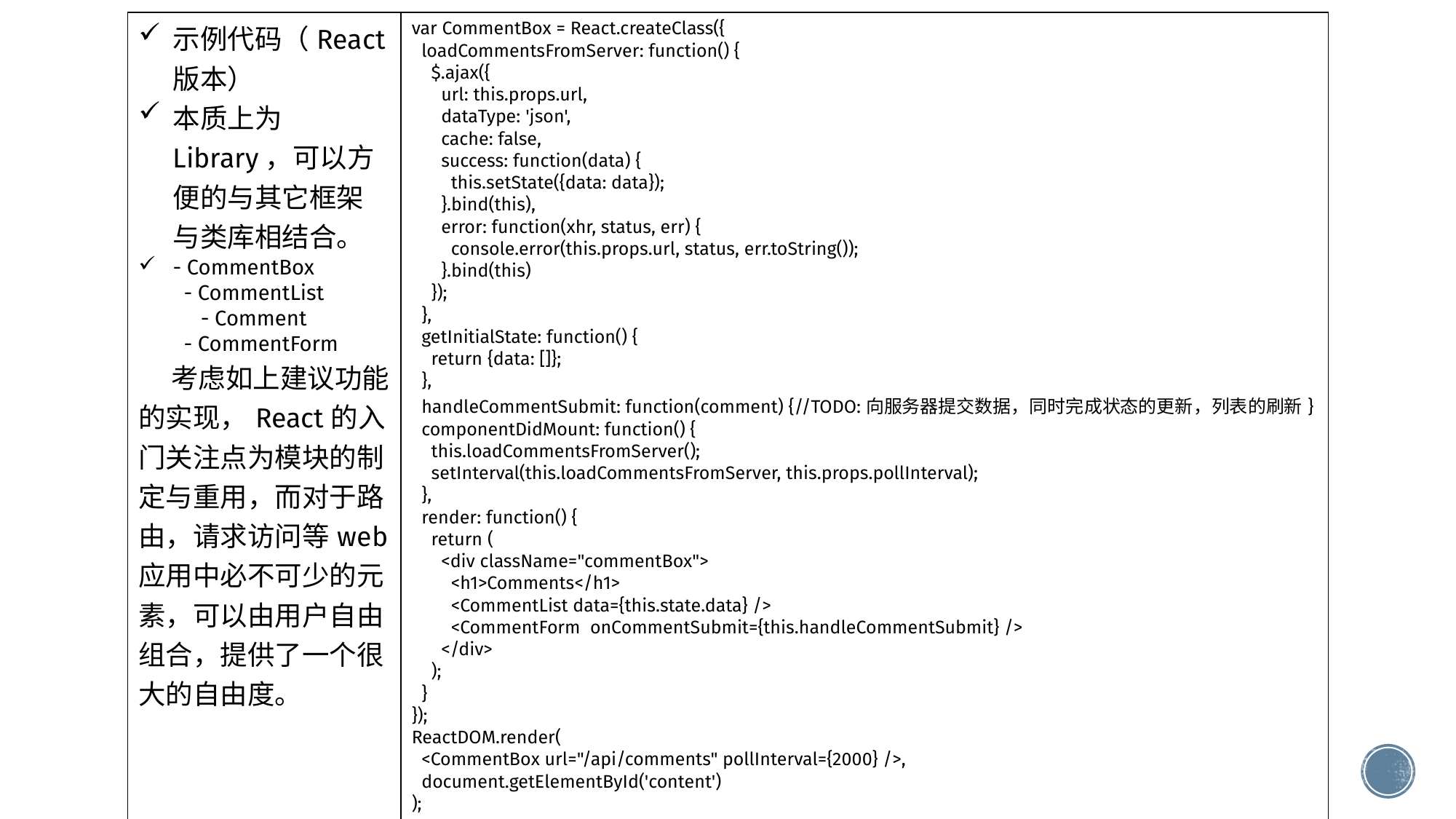

| 示例代码（React版本） 本质上为Library，可以方便的与其它框架与类库相结合。 - CommentBox - CommentList - Comment - CommentForm 考虑如上建议功能的实现，React的入门关注点为模块的制定与重用，而对于路由，请求访问等web应用中必不可少的元素，可以由用户自由组合，提供了一个很大的自由度。 | var CommentBox = React.createClass({ loadCommentsFromServer: function() { $.ajax({ url: this.props.url, dataType: 'json', cache: false, success: function(data) { this.setState({data: data}); }.bind(this), error: function(xhr, status, err) { console.error(this.props.url, status, err.toString()); }.bind(this) }); }, getInitialState: function() { return {data: []}; }, handleCommentSubmit: function(comment) {//TODO:向服务器提交数据，同时完成状态的更新，列表的刷新} componentDidMount: function() { this.loadCommentsFromServer(); setInterval(this.loadCommentsFromServer, this.props.pollInterval); }, render: function() { return ( <div className="commentBox"> <h1>Comments</h1> <CommentList data={this.state.data} /> <CommentForm onCommentSubmit={this.handleCommentSubmit} /> </div> ); } }); ReactDOM.render( <CommentBox url="/api/comments" pollInterval={2000} />, document.getElementById('content') ); |
| --- | --- |